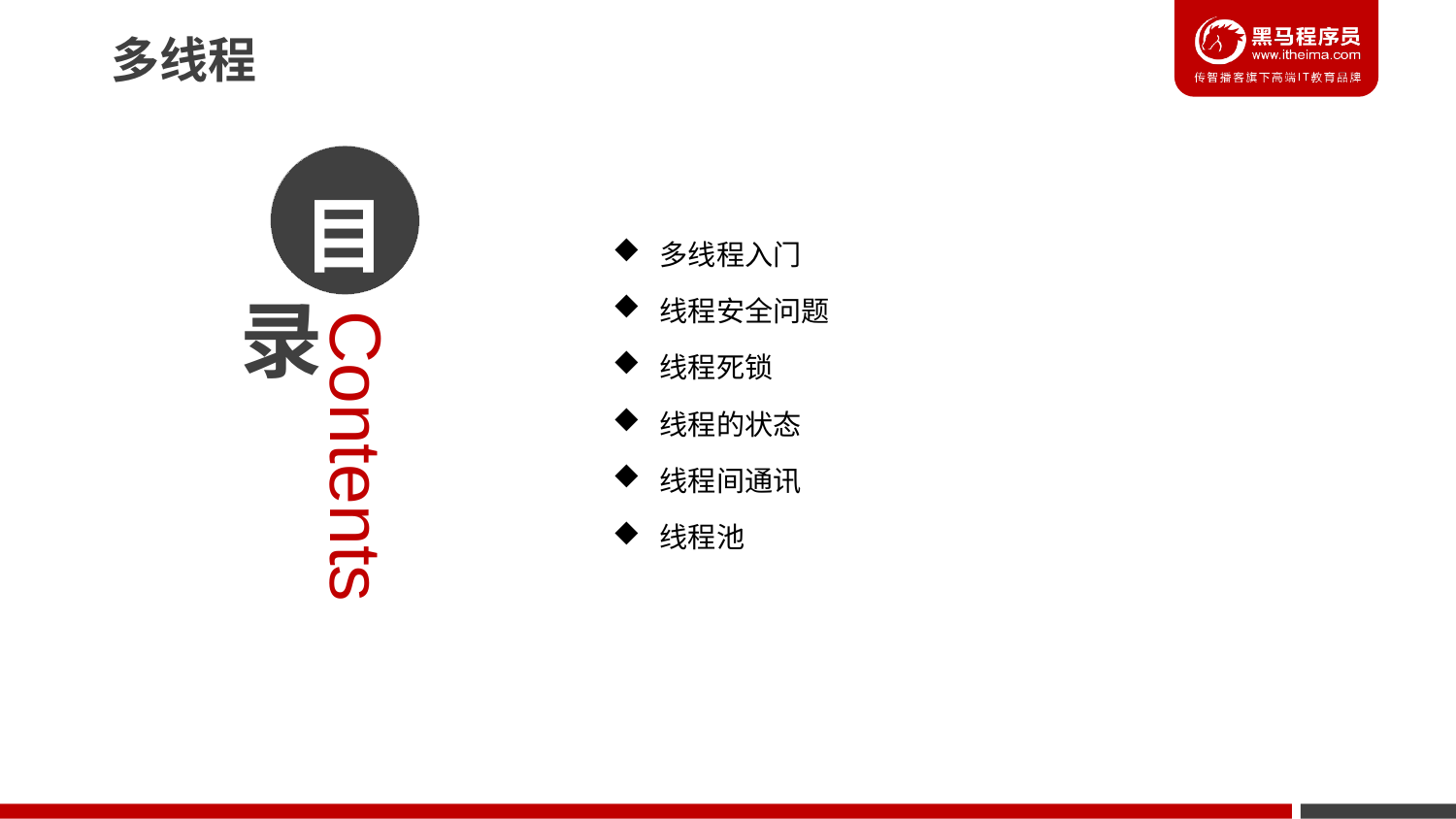

# 多线程
 多线程入门
 线程安全问题
 线程死锁
 线程的状态
 线程间通讯
 线程池